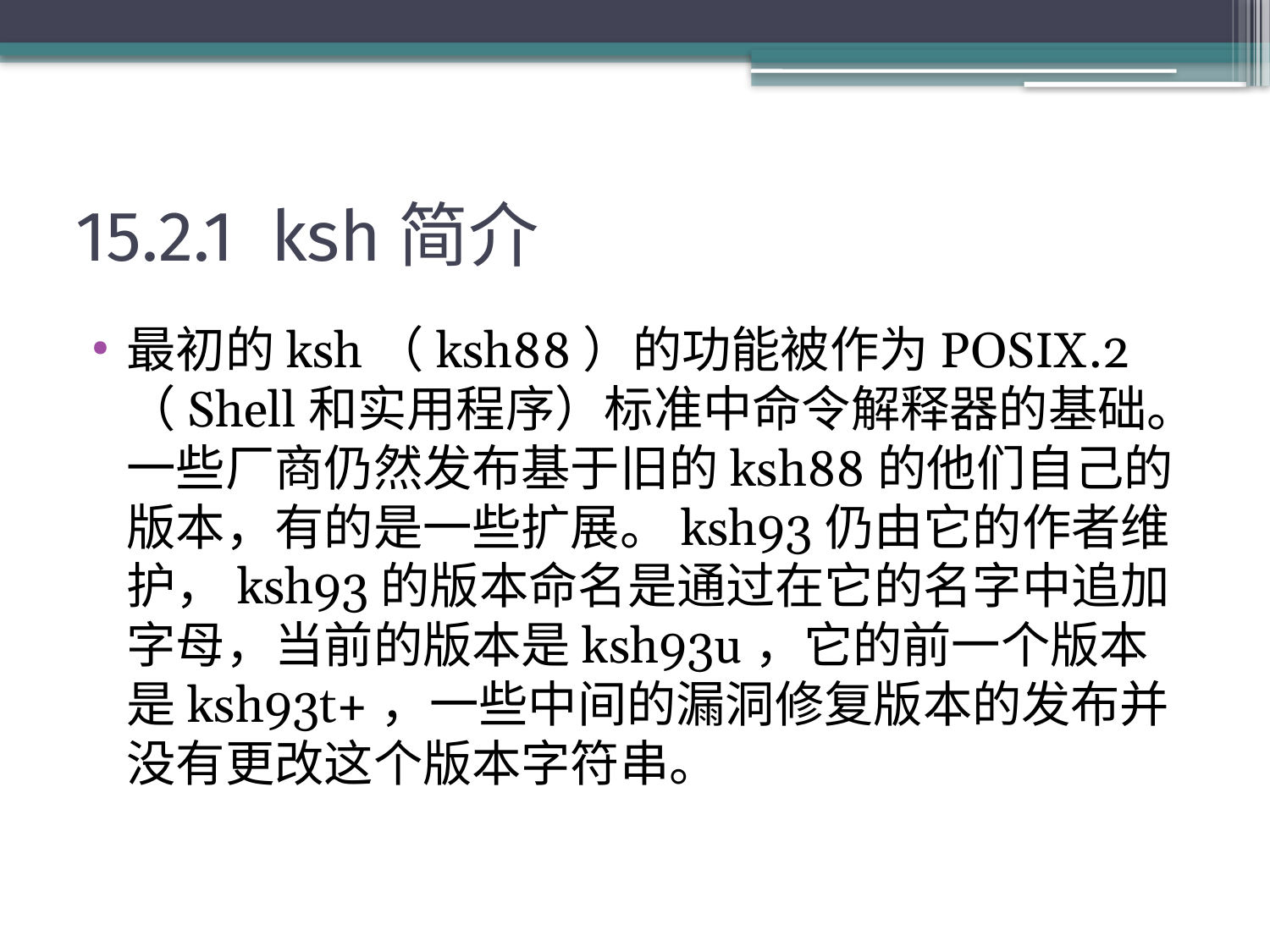

# 15.2.1  ksh简介
最初的ksh（ksh88）的功能被作为POSIX.2（Shell和实用程序）标准中命令解释器的基础。一些厂商仍然发布基于旧的ksh88的他们自己的版本，有的是一些扩展。ksh93仍由它的作者维护，ksh93的版本命名是通过在它的名字中追加字母，当前的版本是ksh93u，它的前一个版本是ksh93t+，一些中间的漏洞修复版本的发布并没有更改这个版本字符串。